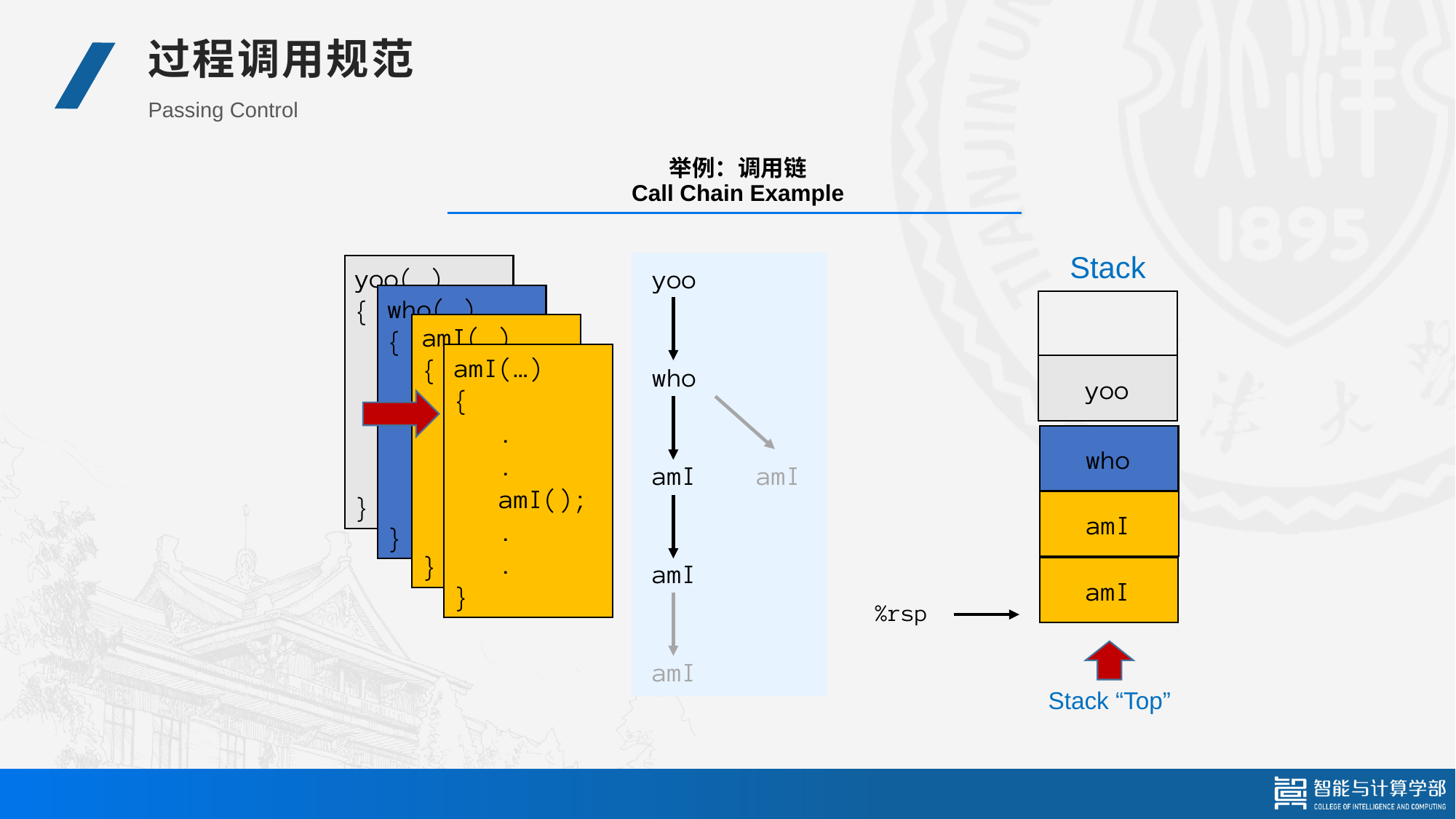

过程调用规范
Passing Control
# 举例：调用链 Call Chain Example
Stack

yoo
%rsp

Stack “Top”
yoo

who

amI    amI

amI

amI
yoo(…)
{
   .
   .
   who();
   .
   .
}
who(…)
{
   ...
   amI();
   ...
   amI();
   ...
}
amI(…)
{
   .
   .
   amI();
   .
   .
}
amI(…)
{
   .
   .
   amI();
   .
   .
}

who
amI
amI